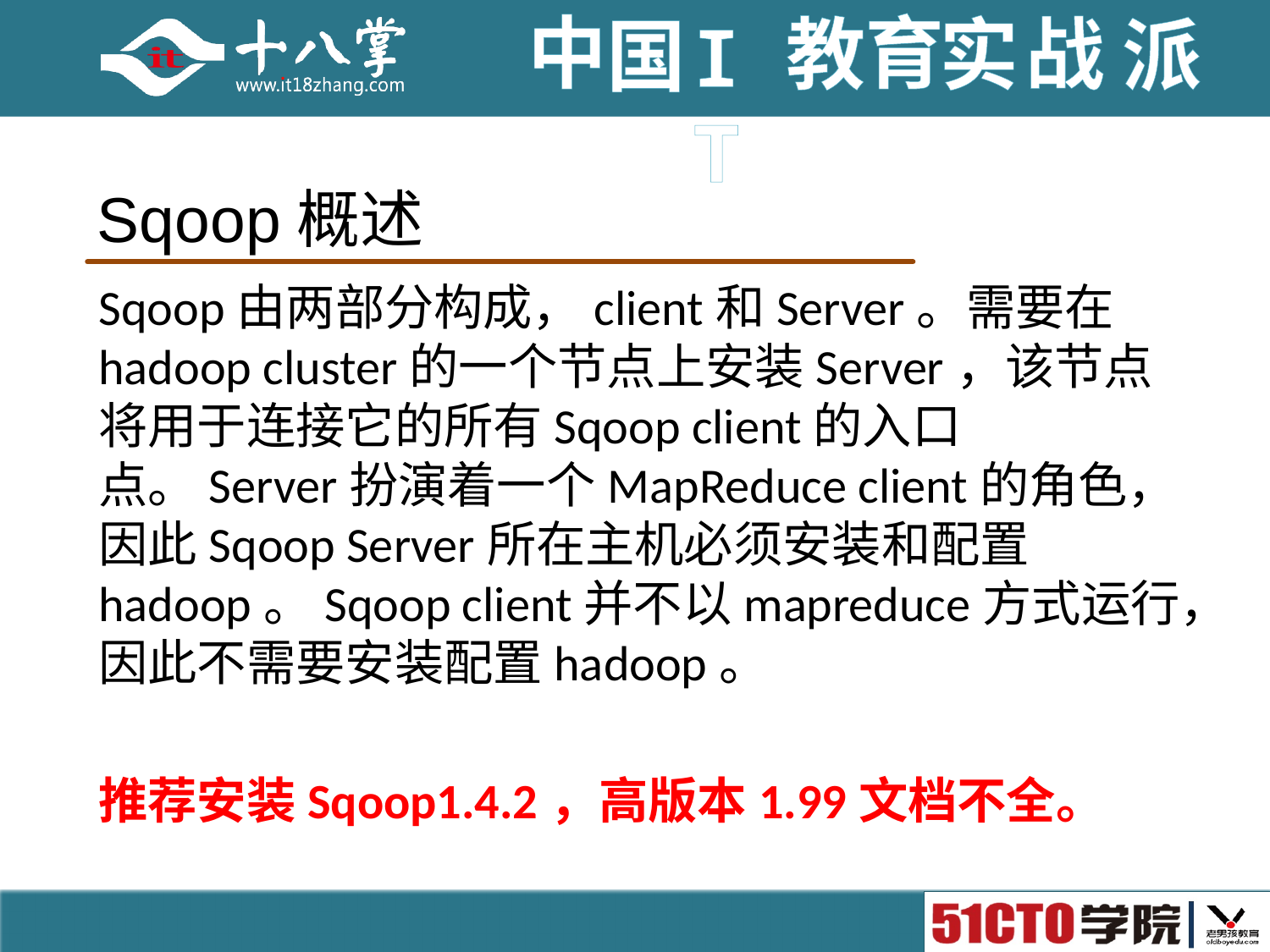

# Sqoop概述
Sqoop由两部分构成，client和Server。需要在hadoop cluster的一个节点上安装Server，该节点将用于连接它的所有Sqoop client的入口点。Server扮演着一个MapReduce client的角色，因此Sqoop Server所在主机必须安装和配置hadoop。Sqoop client并不以mapreduce方式运行，因此不需要安装配置hadoop。

推荐安装Sqoop1.4.2，高版本1.99文档不全。